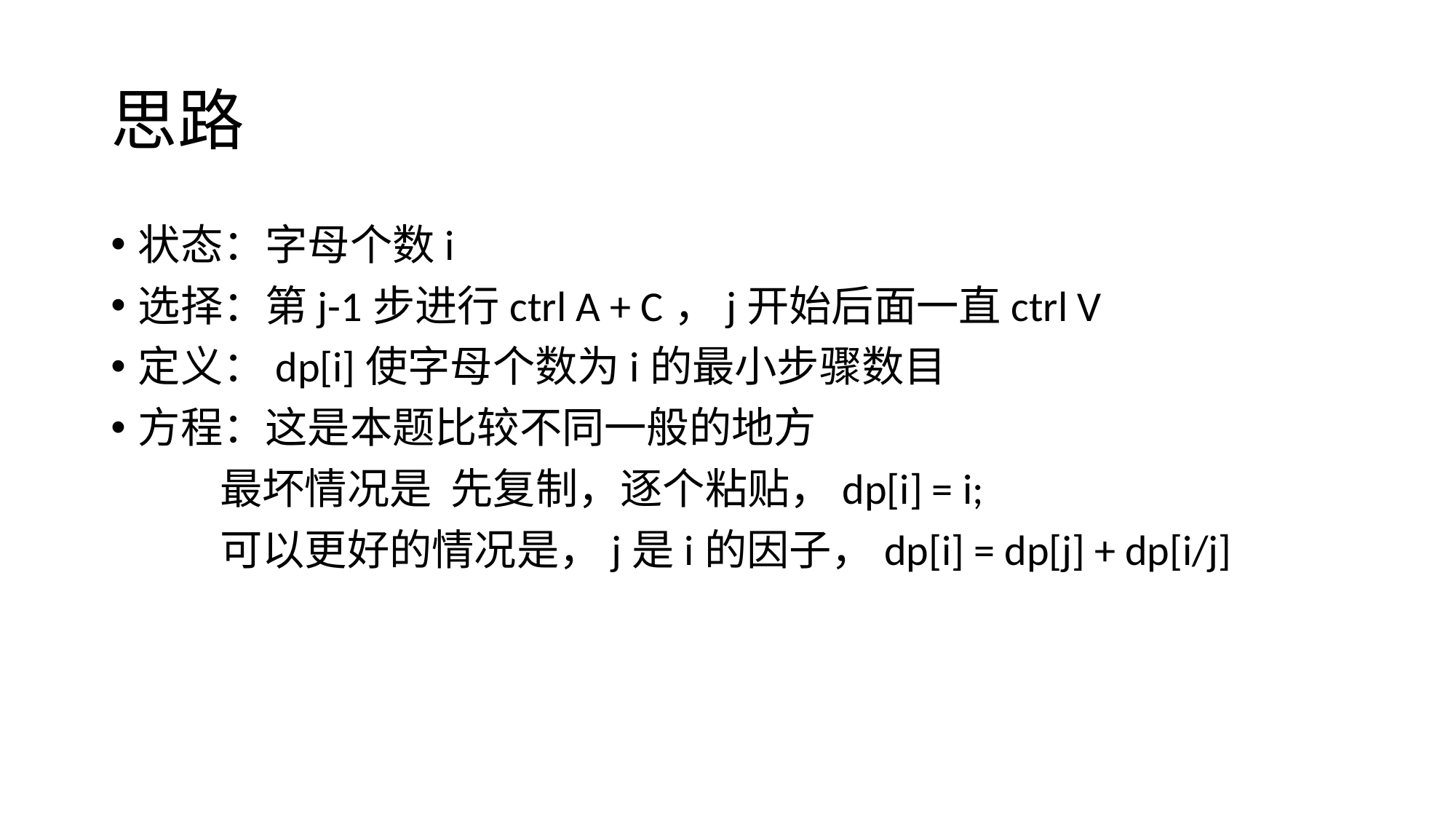

# 思路
状态：字母个数i
选择：第j-1步进行ctrl A + C，j开始后面一直ctrl V
定义：dp[i]使字母个数为i的最小步骤数目
方程：这是本题比较不同一般的地方
	最坏情况是  先复制，逐个粘贴，dp[i] = i;
	可以更好的情况是，j是i的因子，dp[i] = dp[j] + dp[i/j]